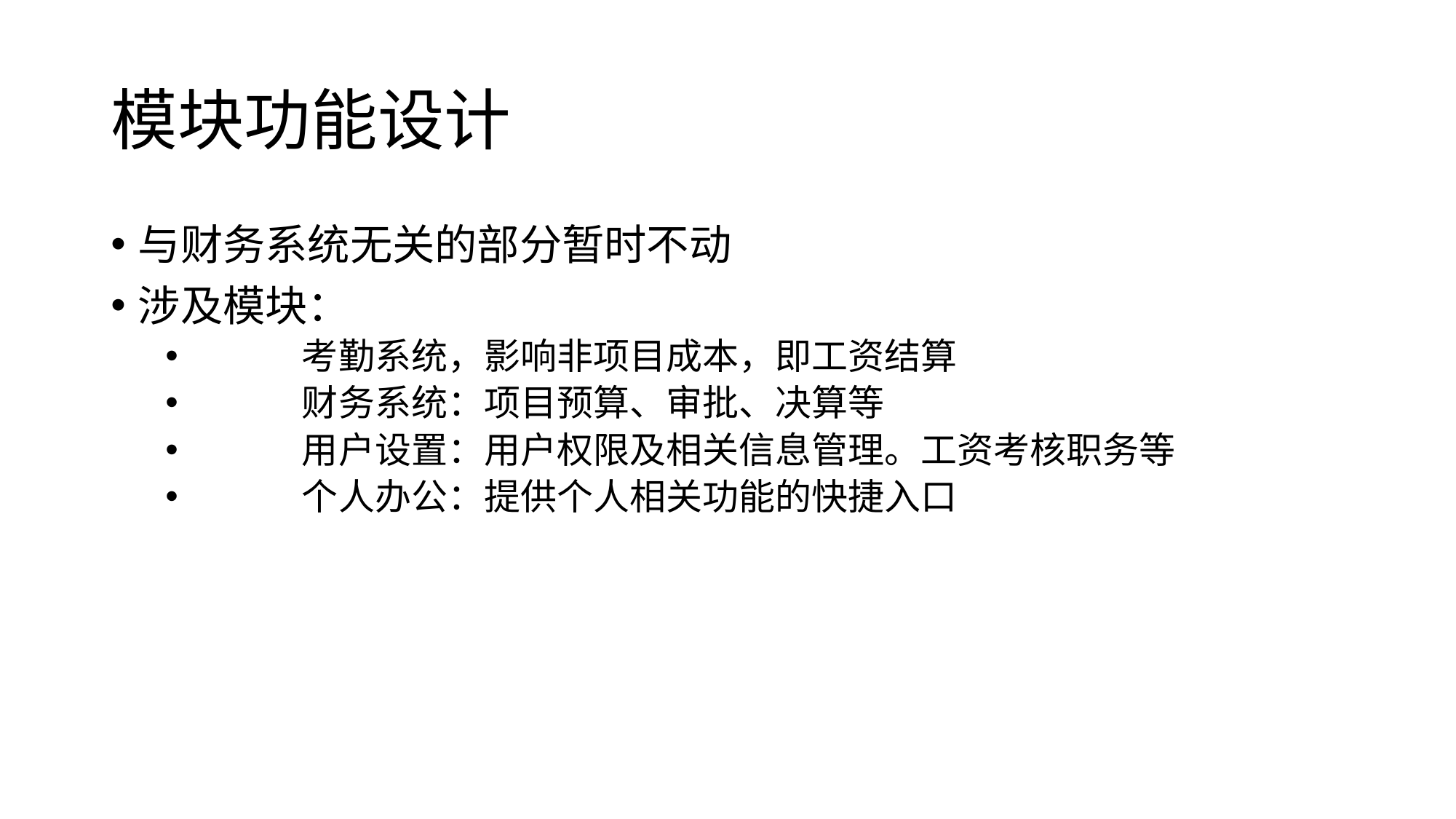

# 模块功能设计
与财务系统无关的部分暂时不动
涉及模块：
	考勤系统，影响非项目成本，即工资结算
	财务系统：项目预算、审批、决算等
	用户设置：用户权限及相关信息管理。工资考核职务等
	个人办公：提供个人相关功能的快捷入口